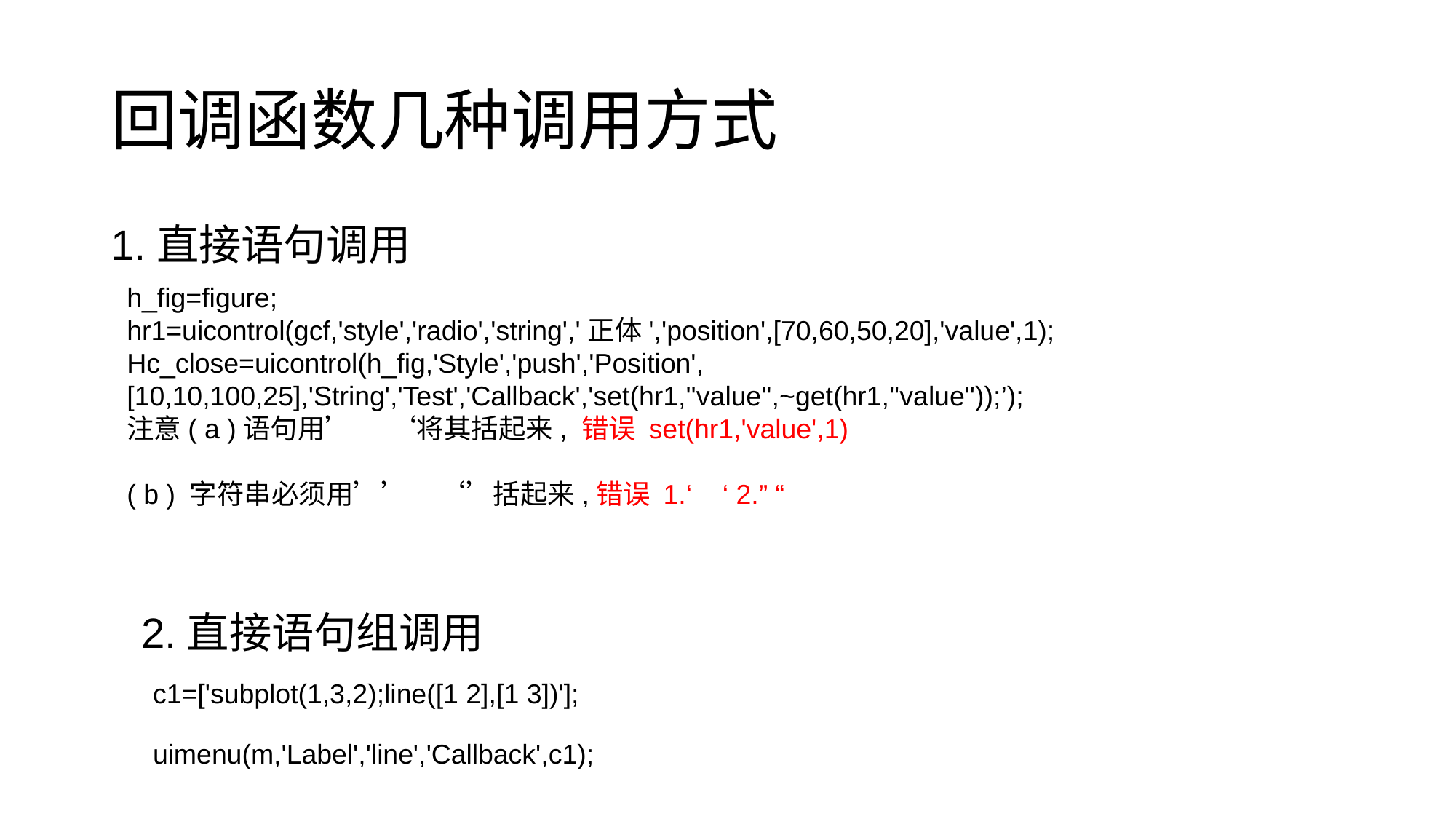

# 回调函数几种调用方式
1.直接语句调用
h_fig=figure;
hr1=uicontrol(gcf,'style','radio','string','正体','position',[70,60,50,20],'value',1);
Hc_close=uicontrol(h_fig,'Style','push','Position',[10,10,100,25],'String','Test','Callback','set(hr1,''value'',~get(hr1,''value''));’);
注意( a )语句用’      ‘将其括起来, 错误 set(hr1,'value',1)

( b ) 字符串必须用’’     ‘’括起来,错误 1.‘    ‘ 2.” “
2.直接语句组调用
c1=['subplot(1,3,2);line([1 2],[1 3])'];
uimenu(m,'Label','line','Callback',c1);